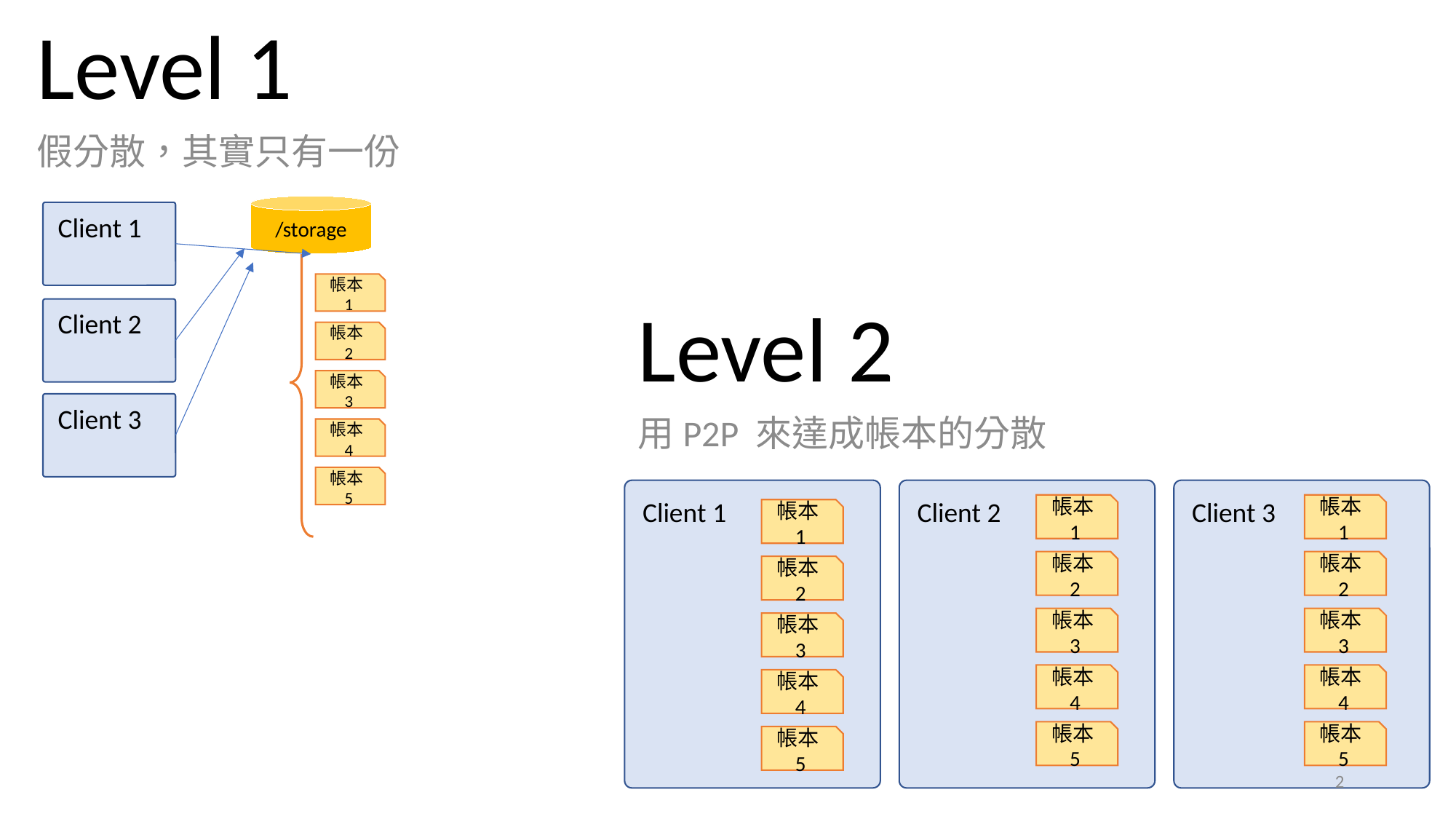

Level 1
假分散，其實只有一份
/storage

帳本1
帳本2
帳本3
帳本4
帳本5

Client 1

Client 2

Client 3
# Level 2
用P2P 來達成帳本的分散

Client 1
Client 2
Client 3
帳本1
帳本1
帳本1
帳本2
帳本2
帳本2
帳本3
帳本3
帳本3
帳本4
帳本4
帳本4
帳本5
帳本5
帳本5
2